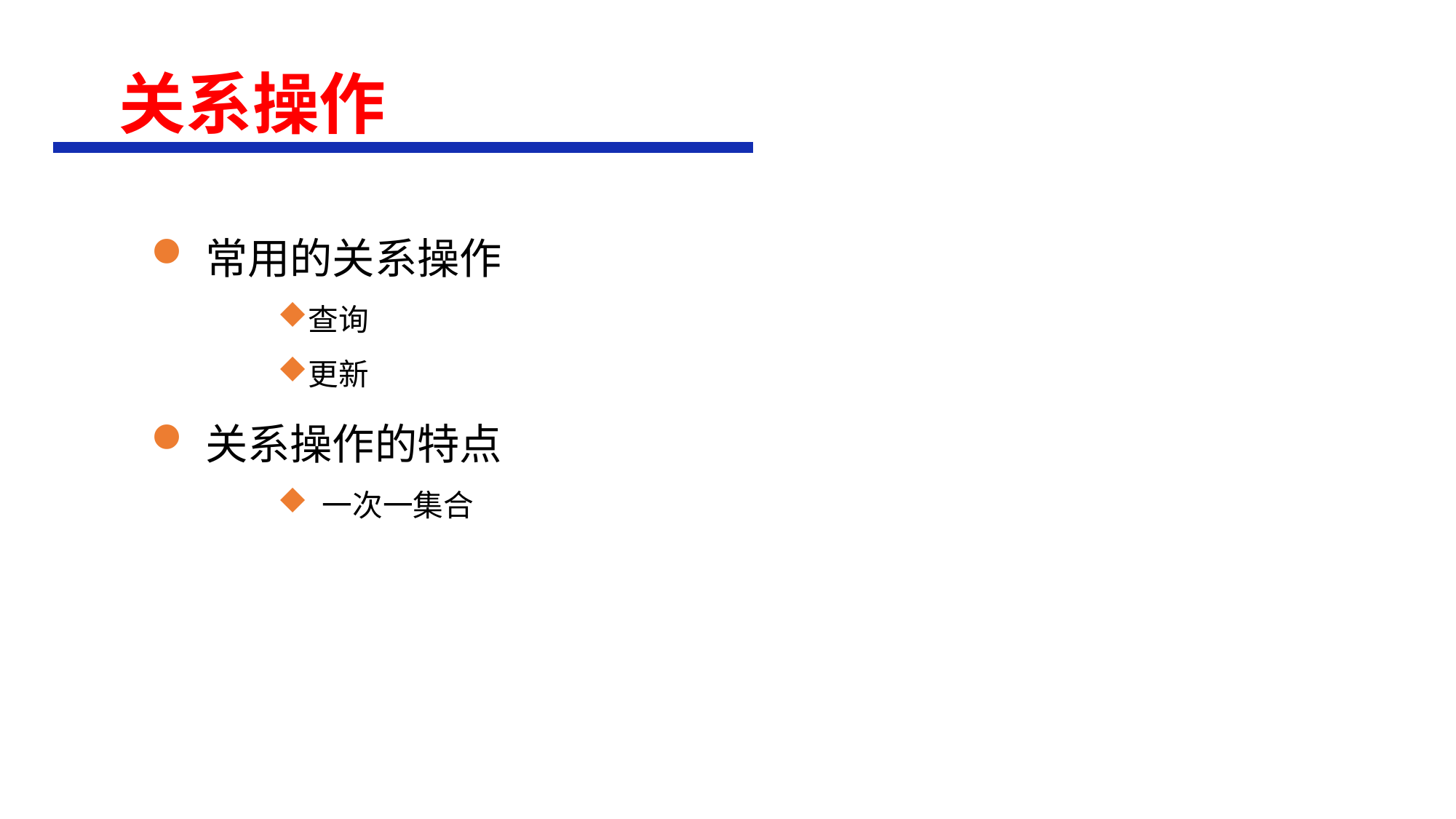

# 关系操作
常用的关系操作
查询
更新
关系操作的特点
 一次一集合